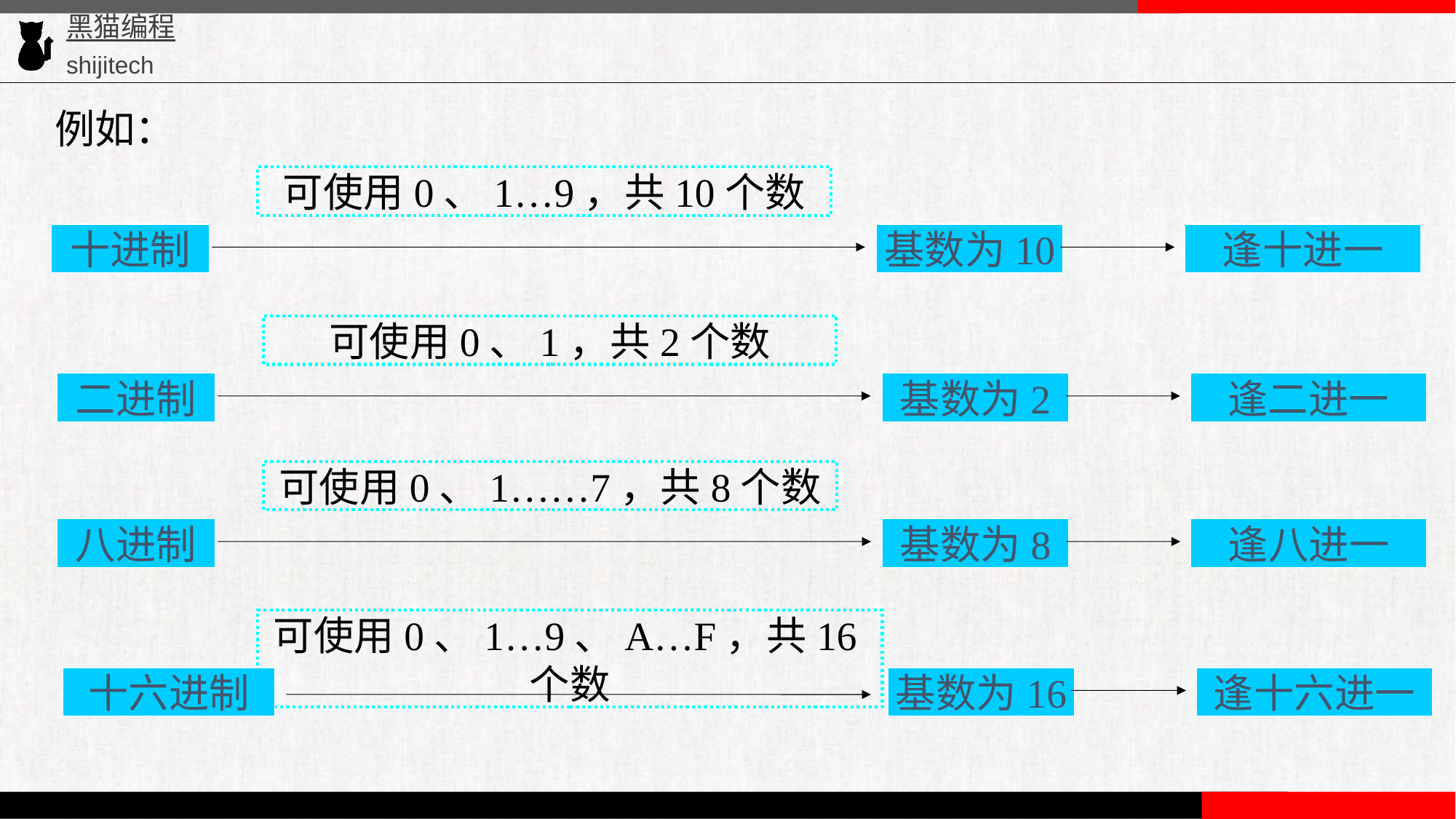

例如：
可使用0、1…9，共10个数
十进制
基数为10
逢十进一

可使用0、1，共2个数
二进制
基数为2
逢二进一

可使用0、1……7，共8个数
八进制
基数为8
逢八进一

可使用0、1…9、A…F，共16个数
十六进制
基数为16
逢十六进一